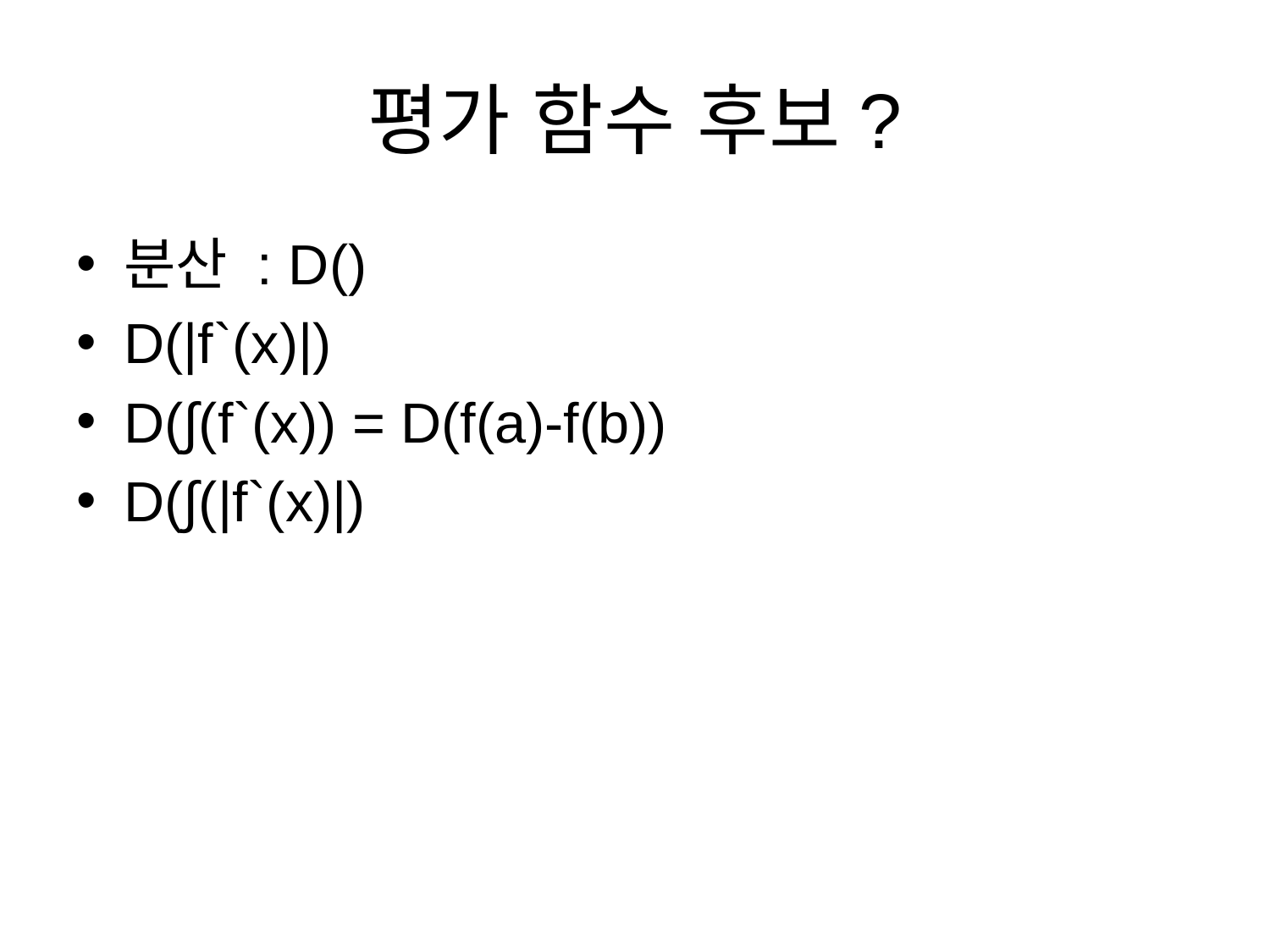

# 평가 함수 후보?
분산 : D()
D(|f`(x)|)
D(∫(f`(x)) = D(f(a)-f(b))
D(∫(|f`(x)|)